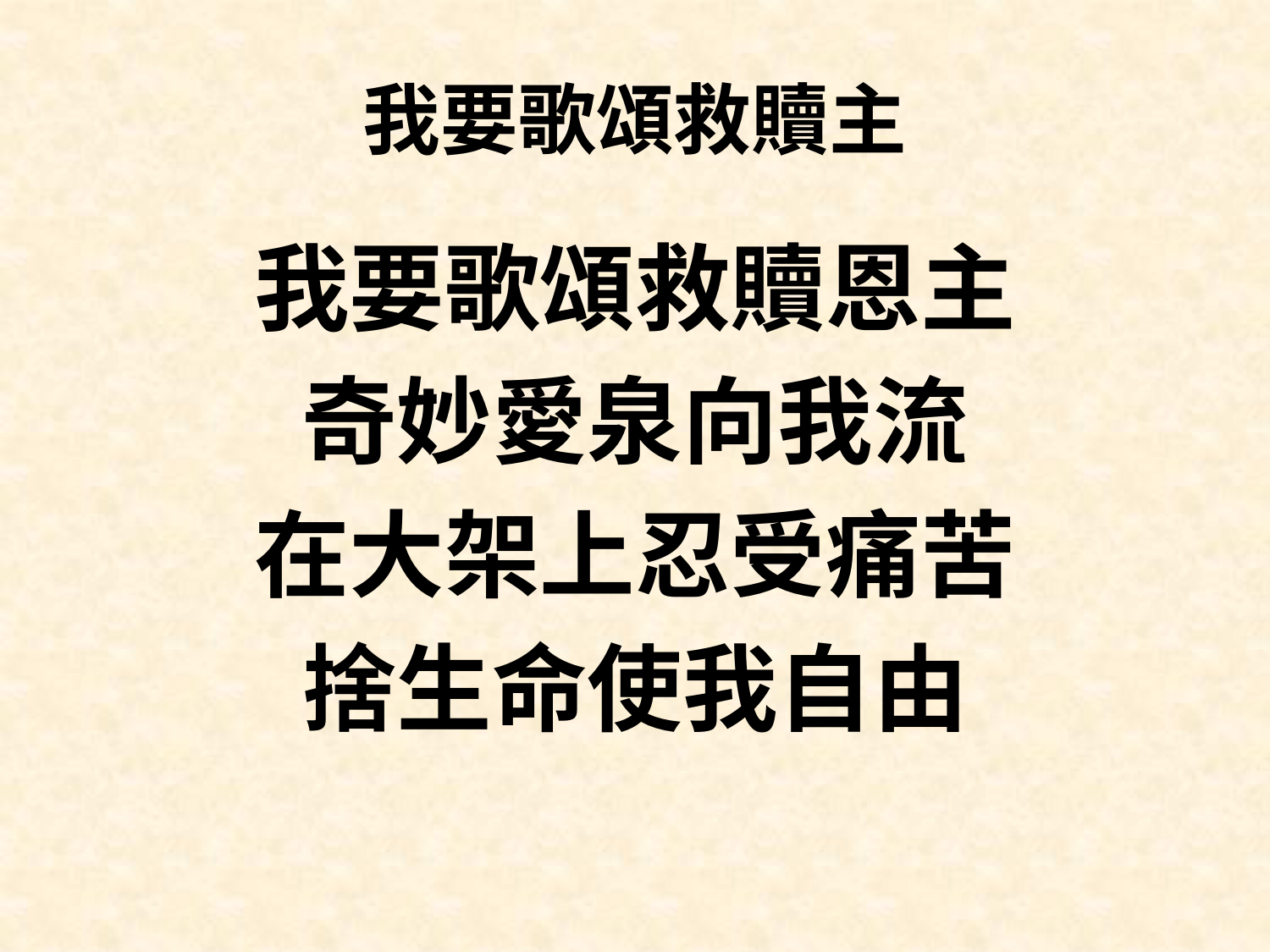

# 我要歌頌救贖主
我要歌頌救贖恩主
奇妙愛泉向我流
在大架上忍受痛苦
捨生命使我自由